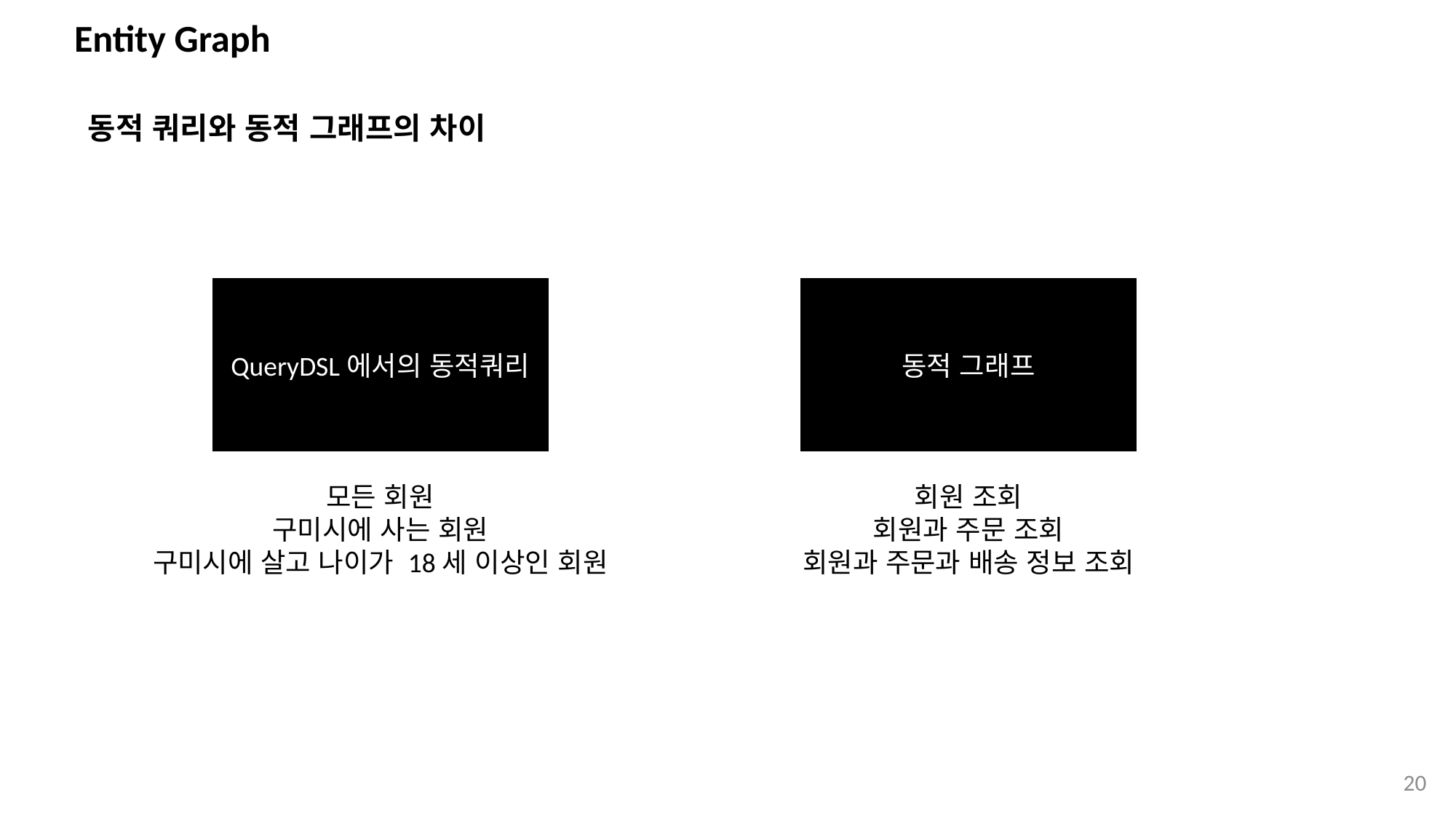

# Entity Graph
동적 쿼리와 동적 그래프의 차이
QueryDSL에서의 동적쿼리
동적 그래프
모든 회원
구미시에 사는 회원
구미시에 살고 나이가 18세 이상인 회원
회원 조회
회원과 주문 조회
회원과 주문과 배송 정보 조회
20